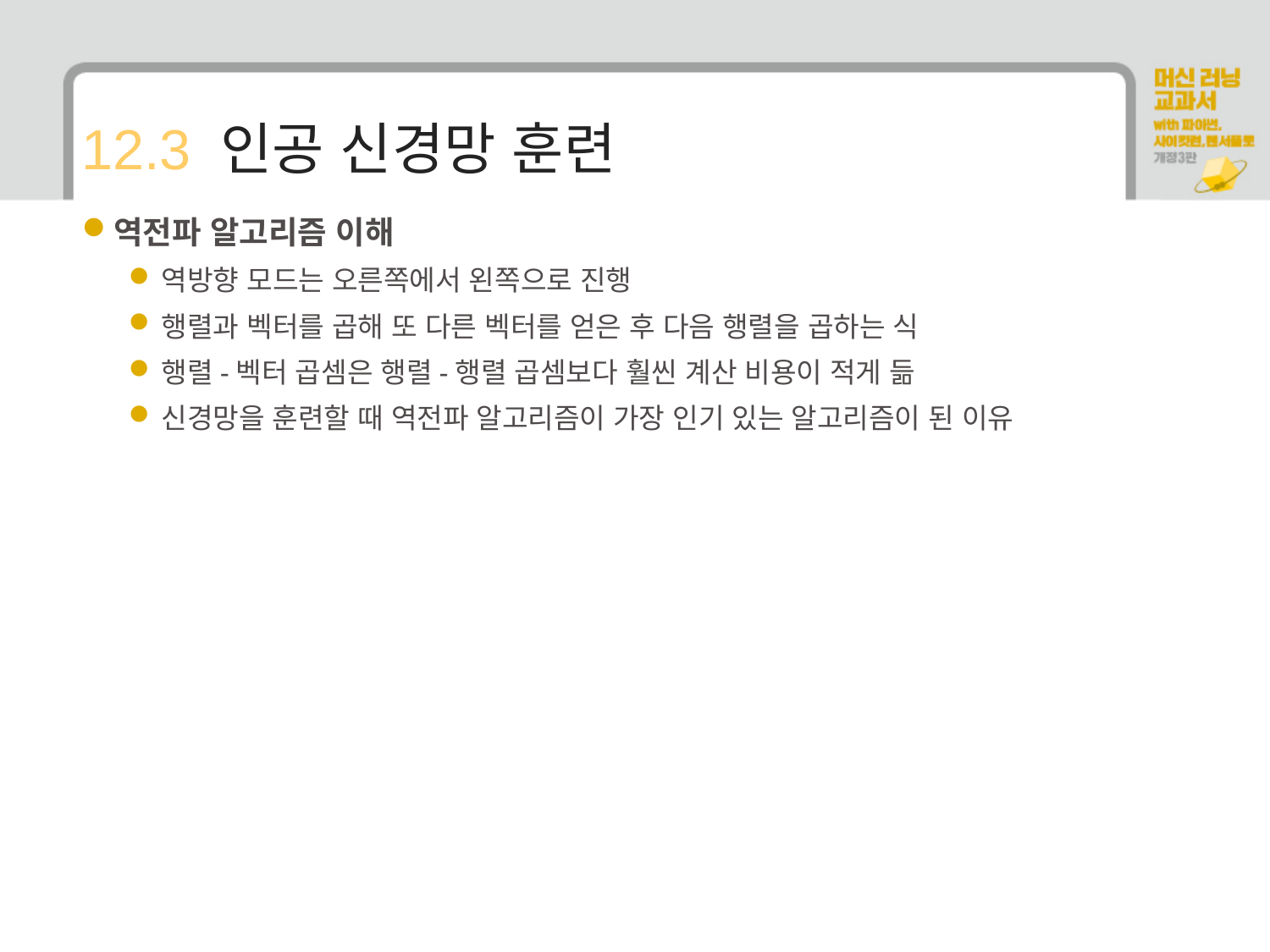

# 12.3 인공 신경망 훈련
역전파 알고리즘 이해
역방향 모드는 오른쪽에서 왼쪽으로 진행
행렬과 벡터를 곱해 또 다른 벡터를 얻은 후 다음 행렬을 곱하는 식
행렬-벡터 곱셈은 행렬-행렬 곱셈보다 훨씬 계산 비용이 적게 듦
신경망을 훈련할 때 역전파 알고리즘이 가장 인기 있는 알고리즘이 된 이유